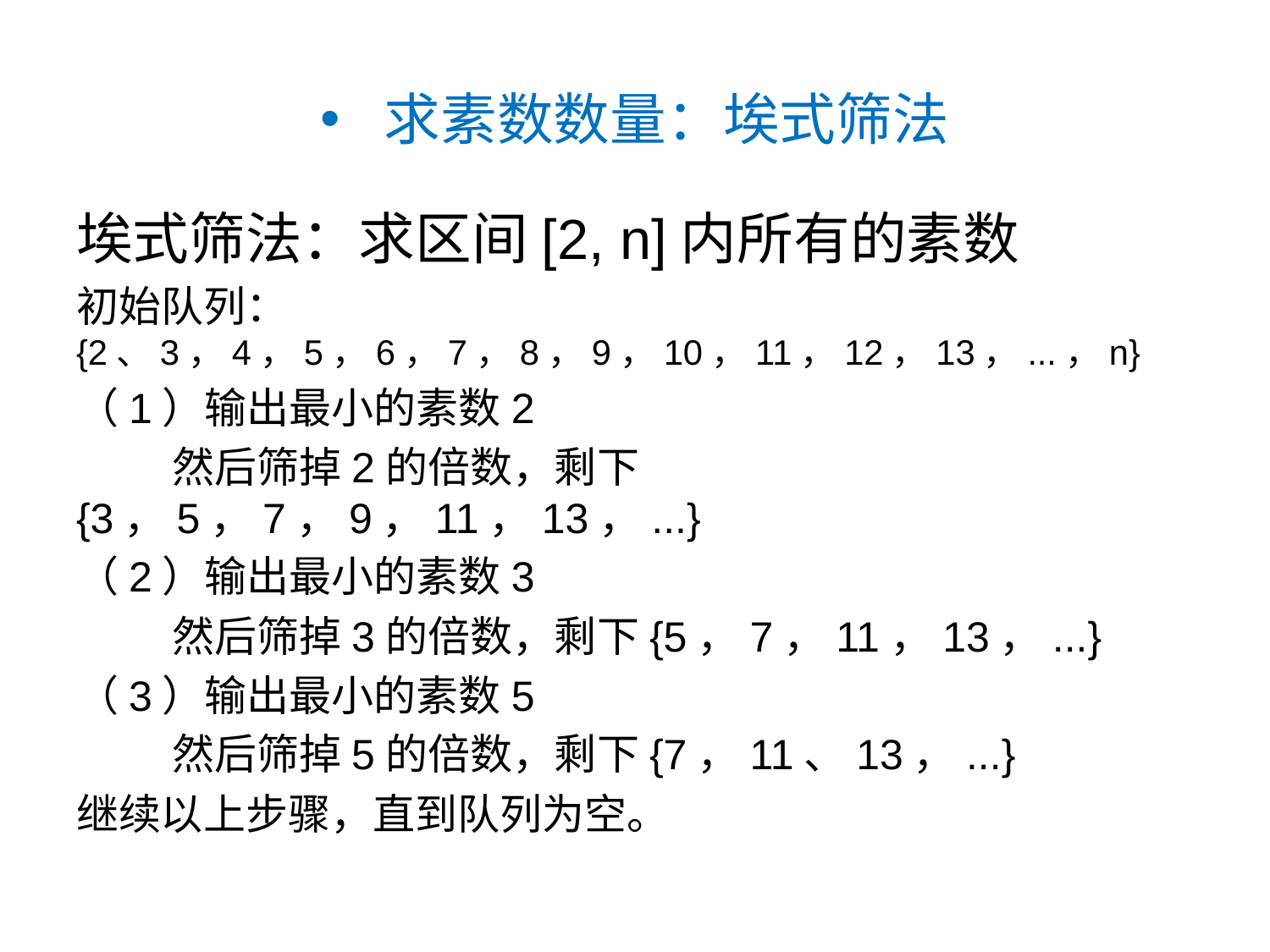

# 求素数数量：埃式筛法
埃式筛法：求区间[2, n]内所有的素数
初始队列：{2、3，4，5，6，7，8，9，10，11，12，13，...，n}
（1）输出最小的素数2
         然后筛掉2的倍数，剩下{3，5，7，9，11，13，...}
（2）输出最小的素数3
         然后筛掉3的倍数，剩下{5，7，11，13，...}
（3）输出最小的素数5
         然后筛掉5的倍数，剩下{7，11、13，...}
继续以上步骤，直到队列为空。